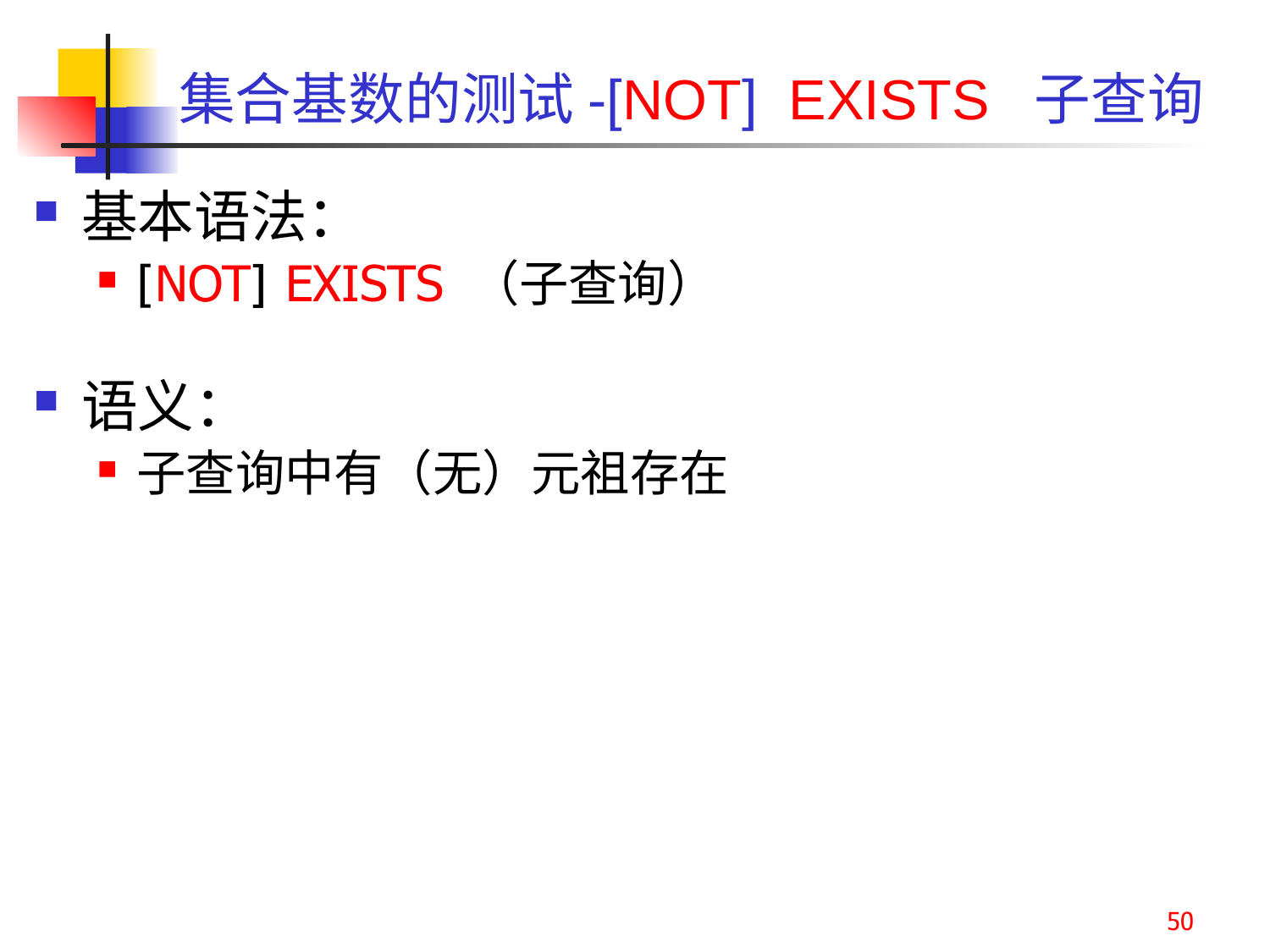

# 集合基数的测试-[NOT]  EXISTS  子查询
基本语法：
[NOT] EXISTS （子查询）

语义：
子查询中有（无）元祖存在

50